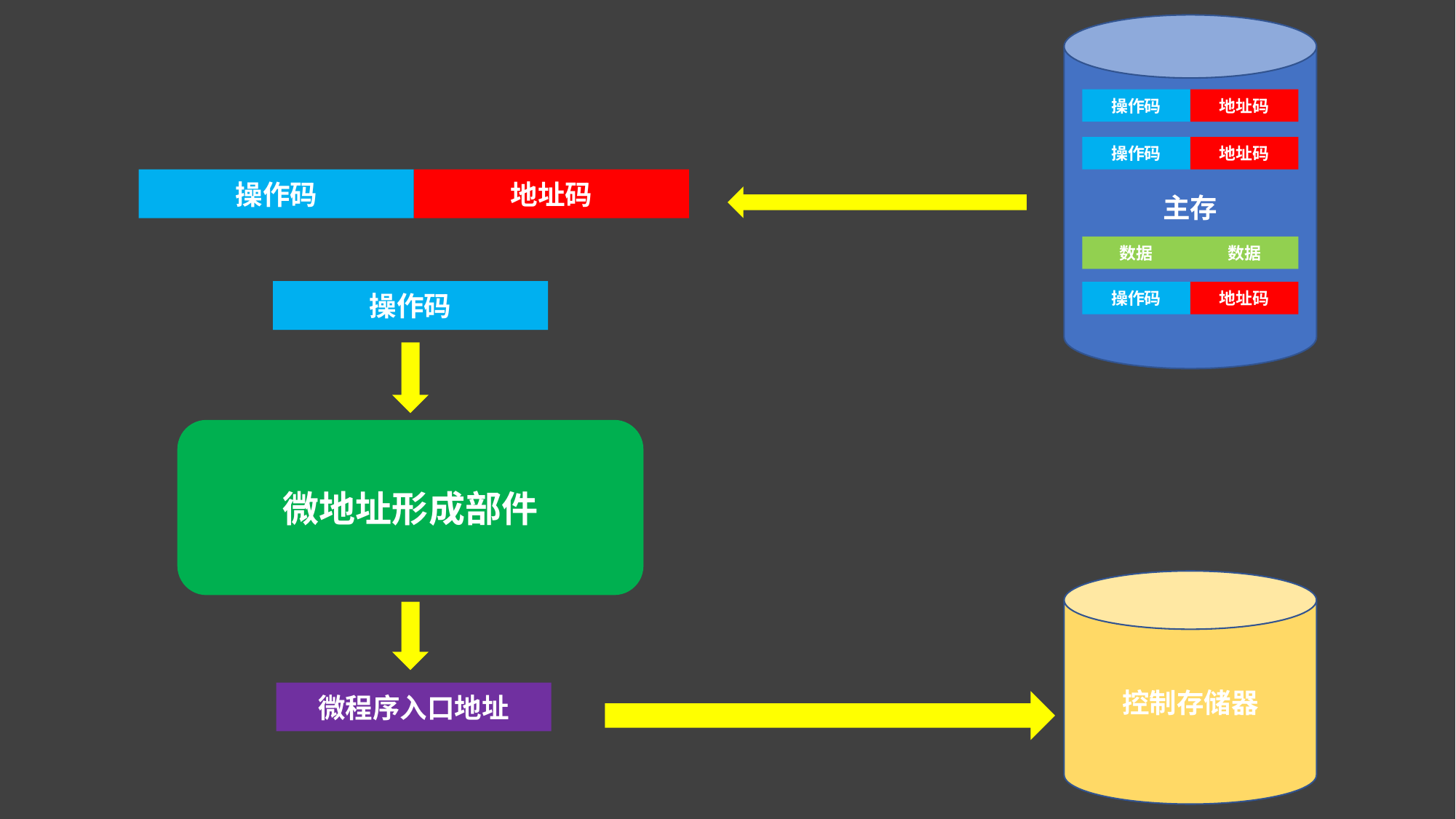

主存

操作码
地址码
操作码
地址码
操作码
地址码
数据
数据
操作码
操作码
地址码

微地址形成部件

控制存储器

微程序入口地址